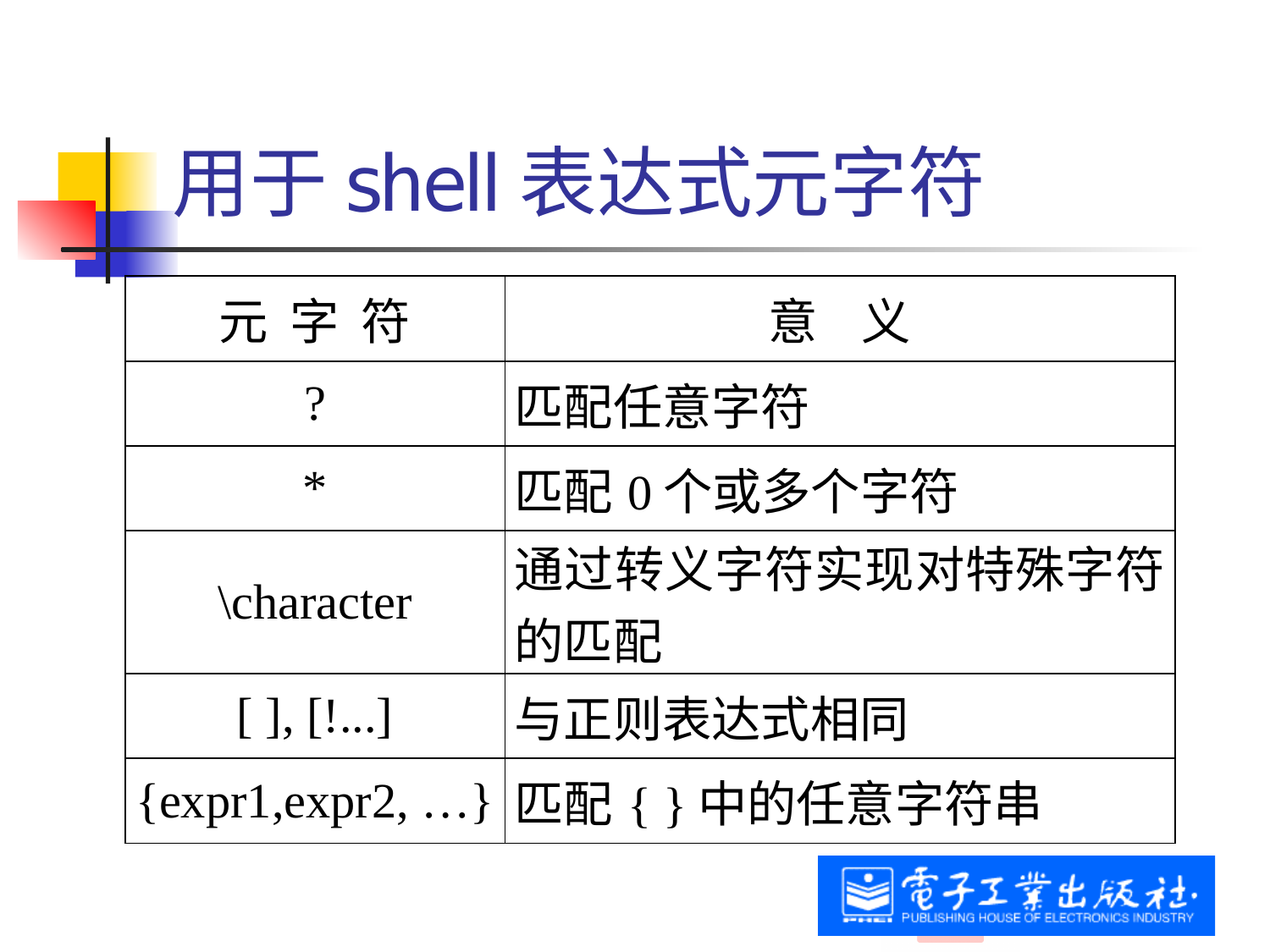

# 用于shell表达式元字符
| 元 字 符 | 意 义 |
| --- | --- |
| ? | 匹配任意字符 |
| \* | 匹配0个或多个字符 |
| \character | 通过转义字符实现对特殊字符的匹配 |
| [ ], [!...] | 与正则表达式相同 |
| {expr1,expr2, …} | 匹配{ }中的任意字符串 |